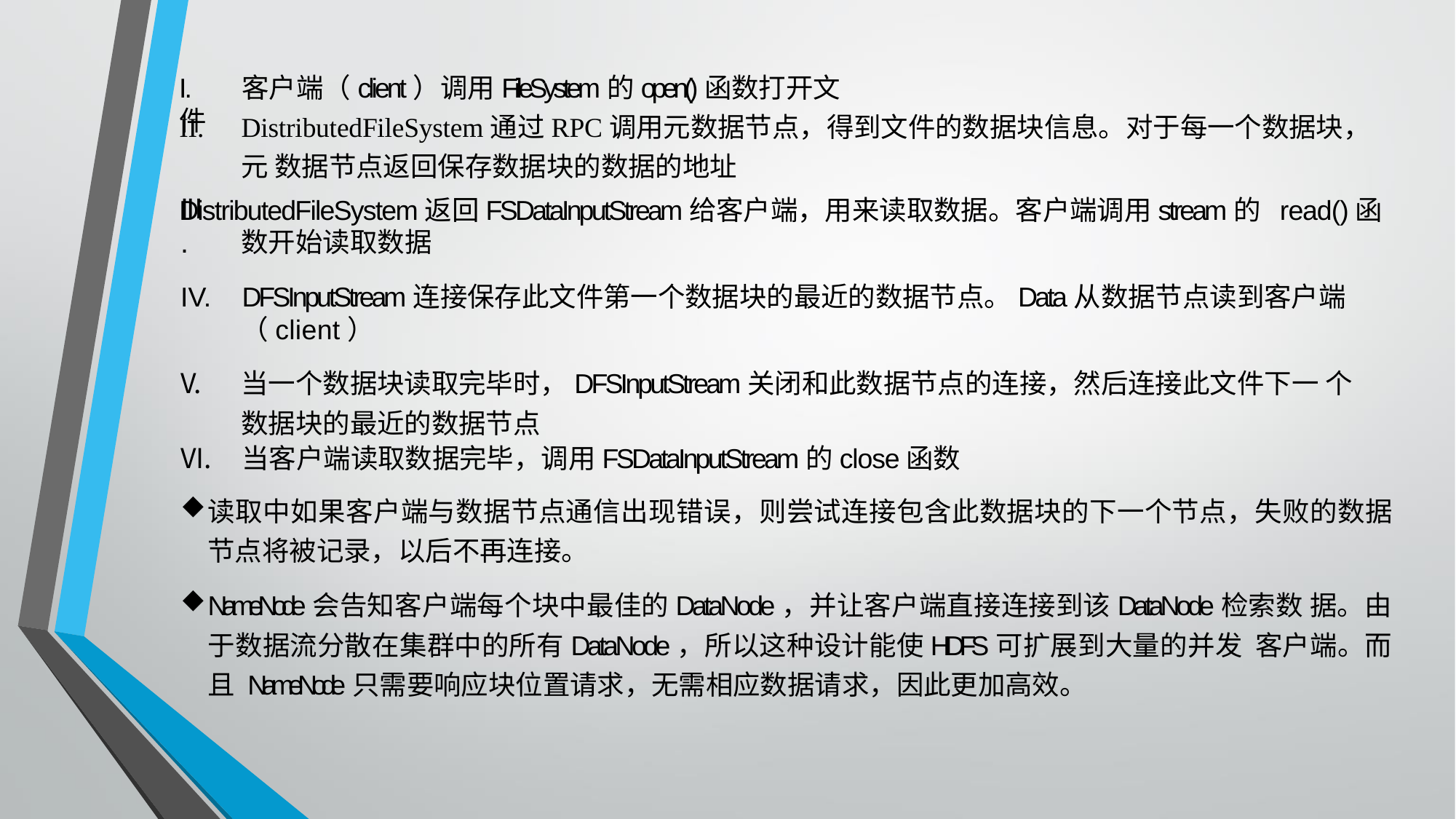

# I.	客户端（client）调用FileSystem的open()函数打开文件
II.	DistributedFileSystem通过RPC调⽤元数据节点，得到⽂件的数据块信息。对于每⼀个数据块， 元 数据节点返回保存数据块的数据的地址
DistributedFileSystem返回FSDataInputStream给客户端，用来读取数据。客户端调用stream的  read()函数开始读取数据
III.
DFSInputStream连接保存此文件第一个数据块的最近的数据节点。Data从数据节点读到客户端
（client）
当一个数据块读取完毕时，DFSInputStream关闭和此数据节点的连接，然后连接此文件下一 个 数据块的最近的数据节点
当客户端读取数据完毕，调用FSDataInputStream的close函数
读取中如果客户端与数据节点通信出现错误，则尝试连接包含此数据块的下一个节点，失败的数据 节点将被记录，以后不再连接。
NameNode会告知客户端每个块中最佳的DataNode，并让客户端直接连接到该DataNode检索数 据。由 于数据流分散在集群中的所有DataNode，所以这种设计能使HDFS可扩展到大量的并发 客户端。而且 NameNode只需要响应块位置请求，无需相应数据请求，因此更加高效。